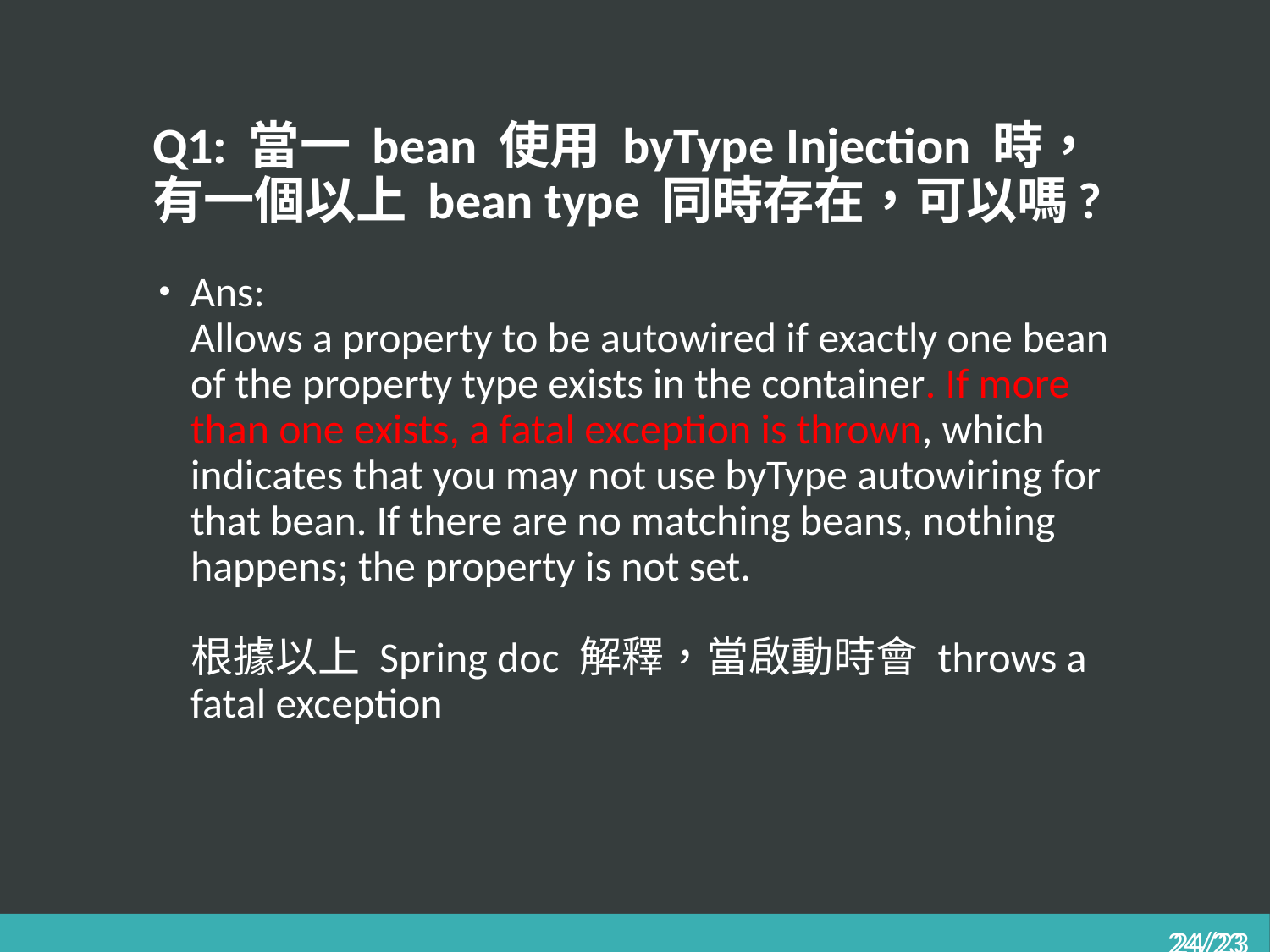

# Q1: 當一 bean 使用 byType Injection 時，有一個以上 bean type 同時存在，可以嗎?
Ans:
Allows a property to be autowired if exactly one bean of the property type exists in the container. If more than one exists, a fatal exception is thrown, which indicates that you may not use byType autowiring for that bean. If there are no matching beans, nothing happens; the property is not set.
根據以上 Spring doc 解釋，當啟動時會 throws a fatal exception
24/23